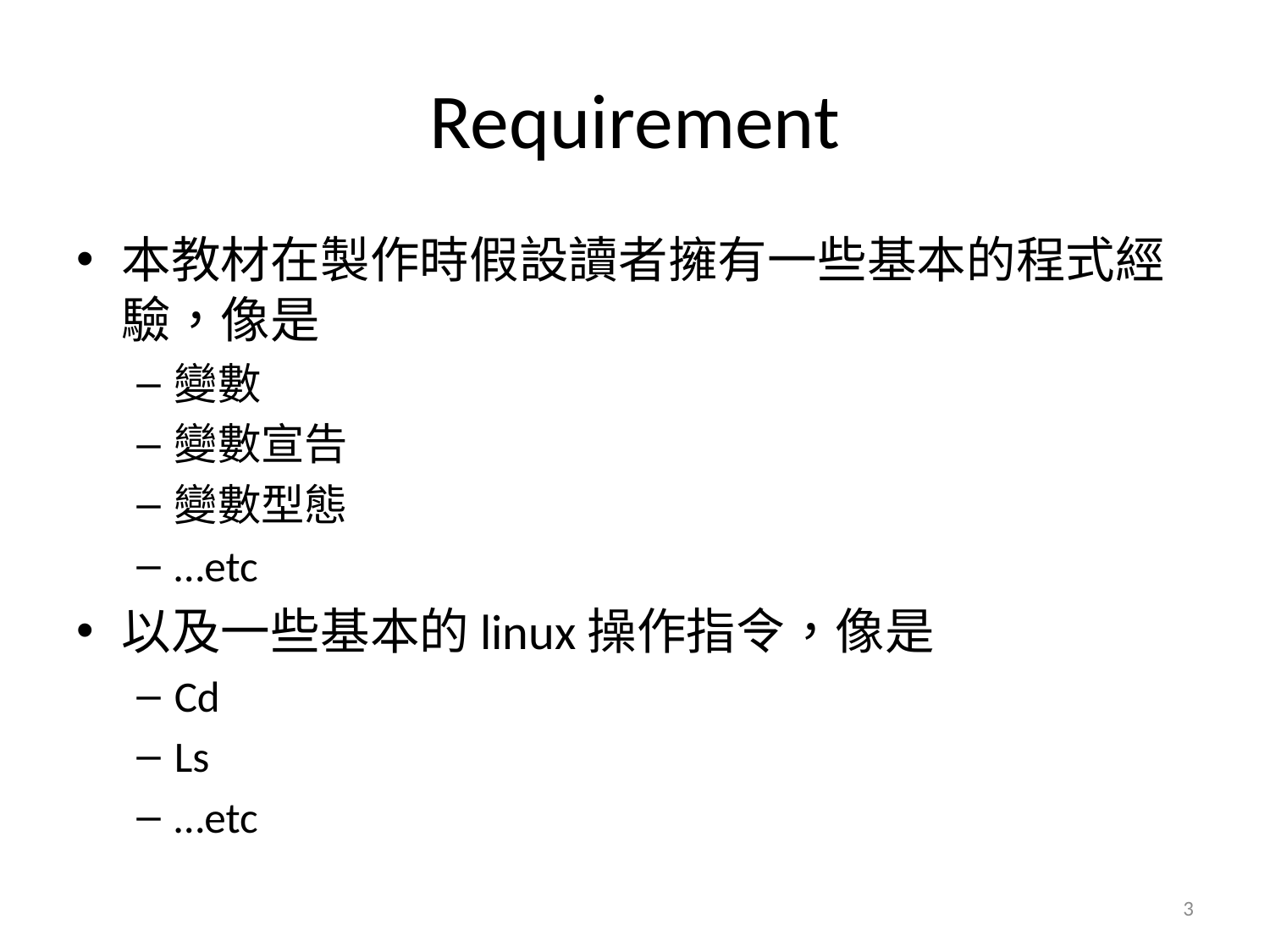

# Requirement
本教材在製作時假設讀者擁有一些基本的程式經驗，像是
變數
變數宣告
變數型態
…etc
以及一些基本的linux操作指令，像是
Cd
Ls
…etc

3